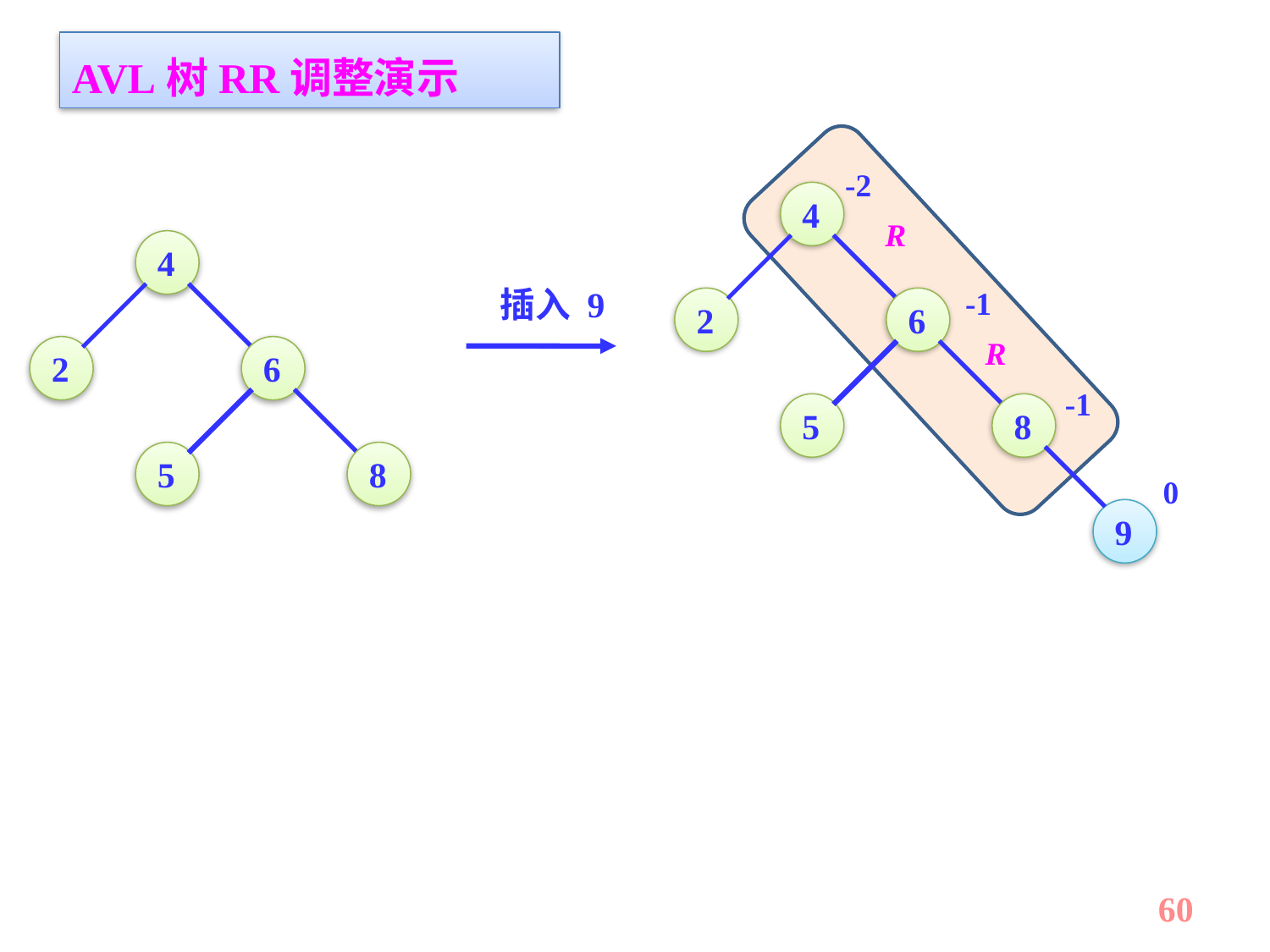

AVL树RR调整演示

-2
4

2
6

5
8

9
R
4

插入 9

-1

R
2
6
-1

5
8
0
60